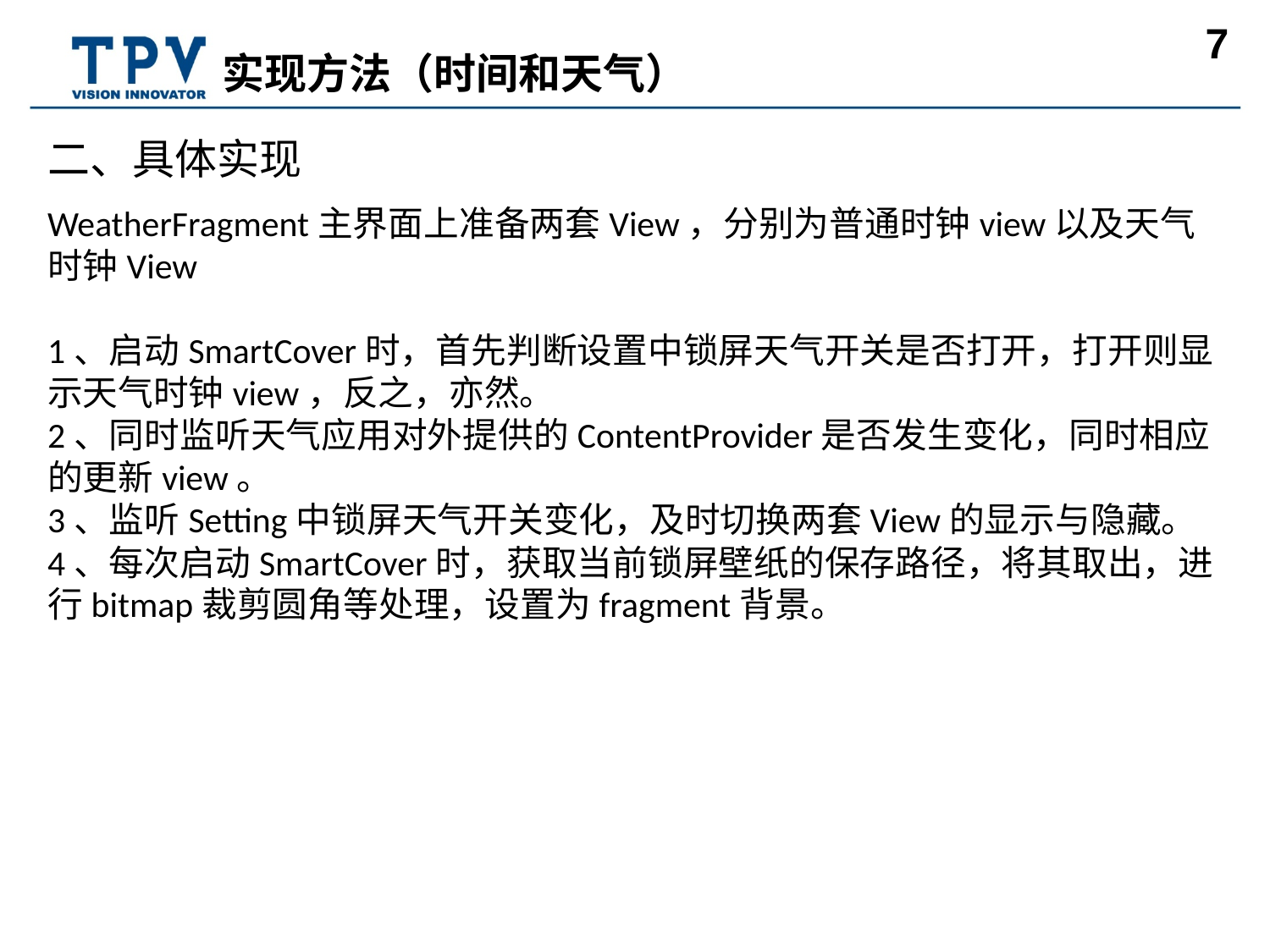

# 实现方法（时间和天气）
二、具体实现
WeatherFragment主界面上准备两套View，分别为普通时钟view以及天气时钟View

1、启动SmartCover时，首先判断设置中锁屏天气开关是否打开，打开则显示天气时钟view，反之，亦然。
2、同时监听天气应用对外提供的ContentProvider是否发生变化，同时相应的更新view。
3、监听Setting中锁屏天气开关变化，及时切换两套View的显示与隐藏。
4、每次启动SmartCover时，获取当前锁屏壁纸的保存路径，将其取出，进行bitmap裁剪圆角等处理，设置为fragment背景。